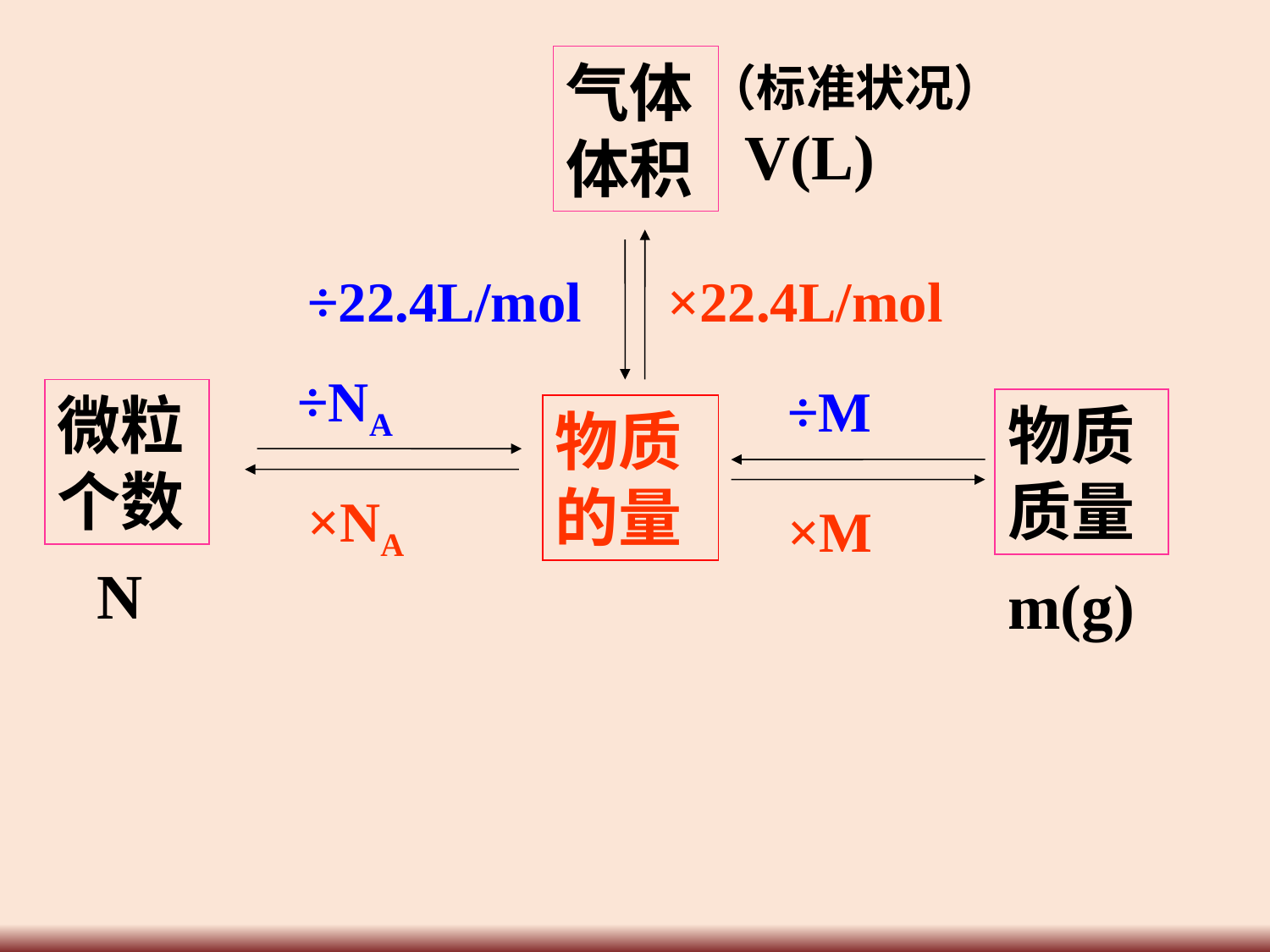

气体
体积
（标准状况）
V(L)

÷22.4L/mol
×22.4L/mol
÷NA
÷M
微粒
个数
物质
质量
物质
的量

×NA

×M
N
m(g)